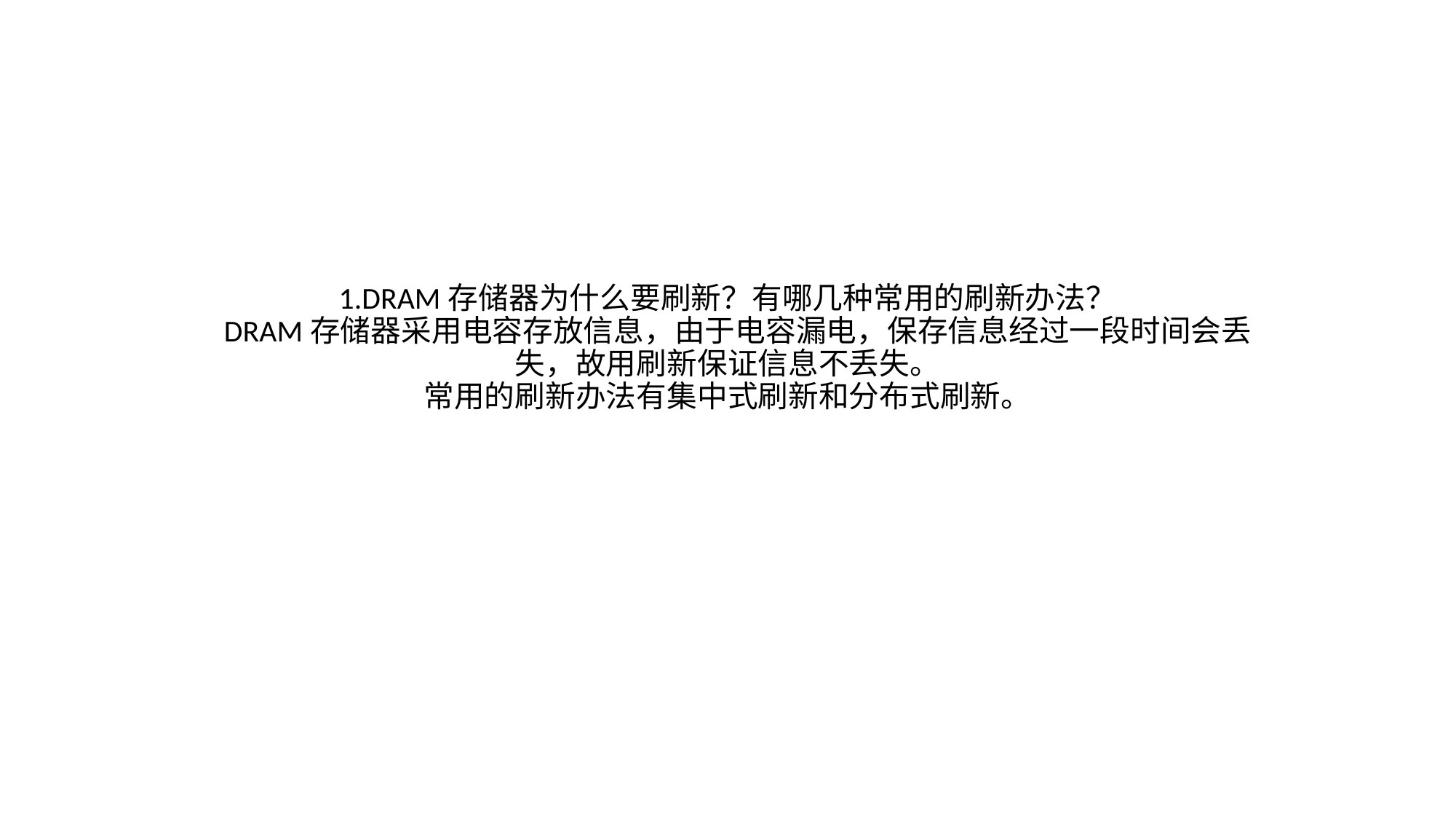

# 1.DRAM存储器为什么要刷新？有哪几种常用的刷新办法？ DRAM存储器采用电容存放信息，由于电容漏电，保存信息经过一段时间会丢失，故用刷新保证信息不丢失。 常用的刷新办法有集中式刷新和分布式刷新。